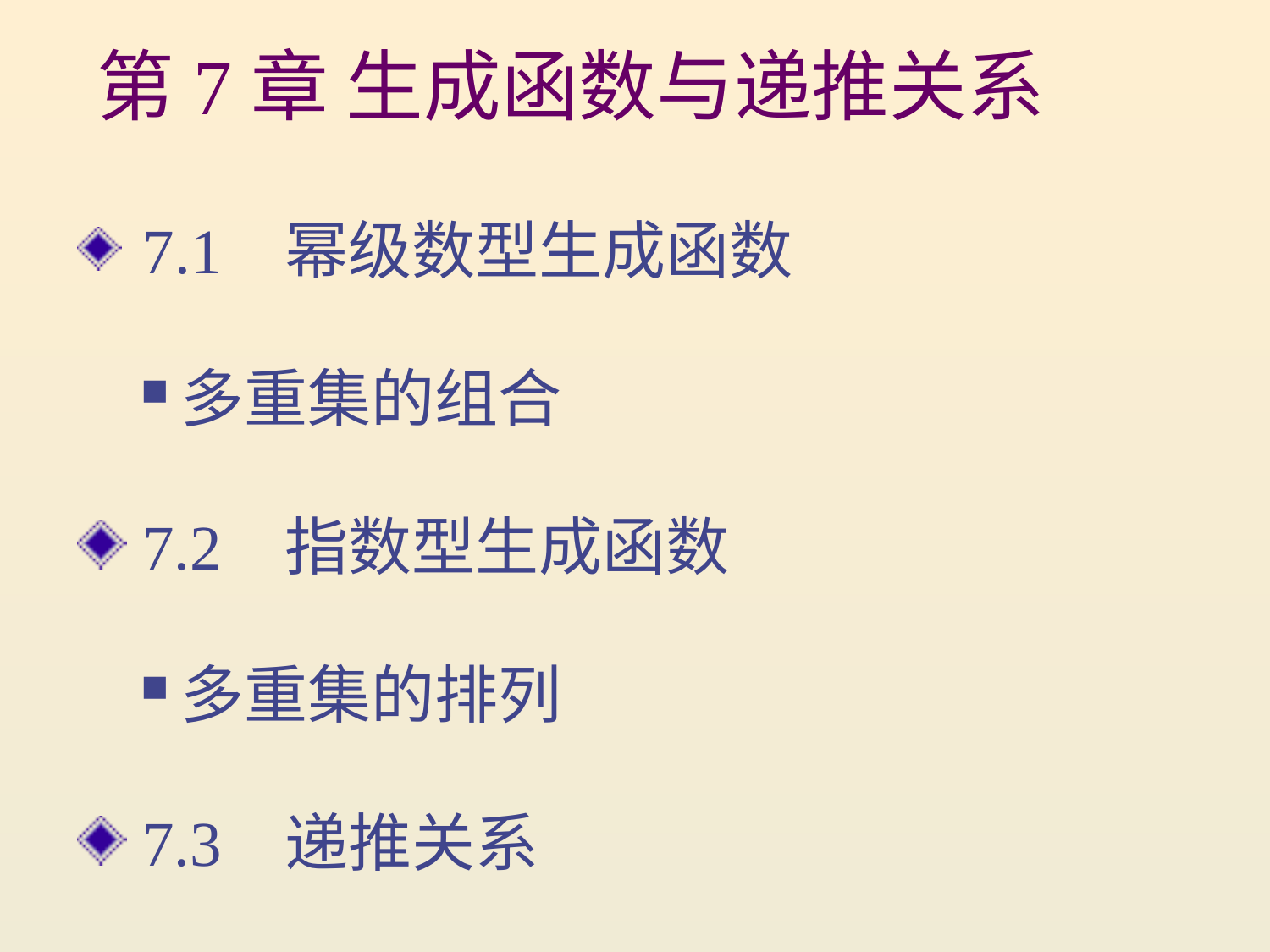

# 第7章 生成函数与递推关系
 7.1   幂级数型生成函数
多重集的组合
 7.2   指数型生成函数
多重集的排列
 7.3   递推关系